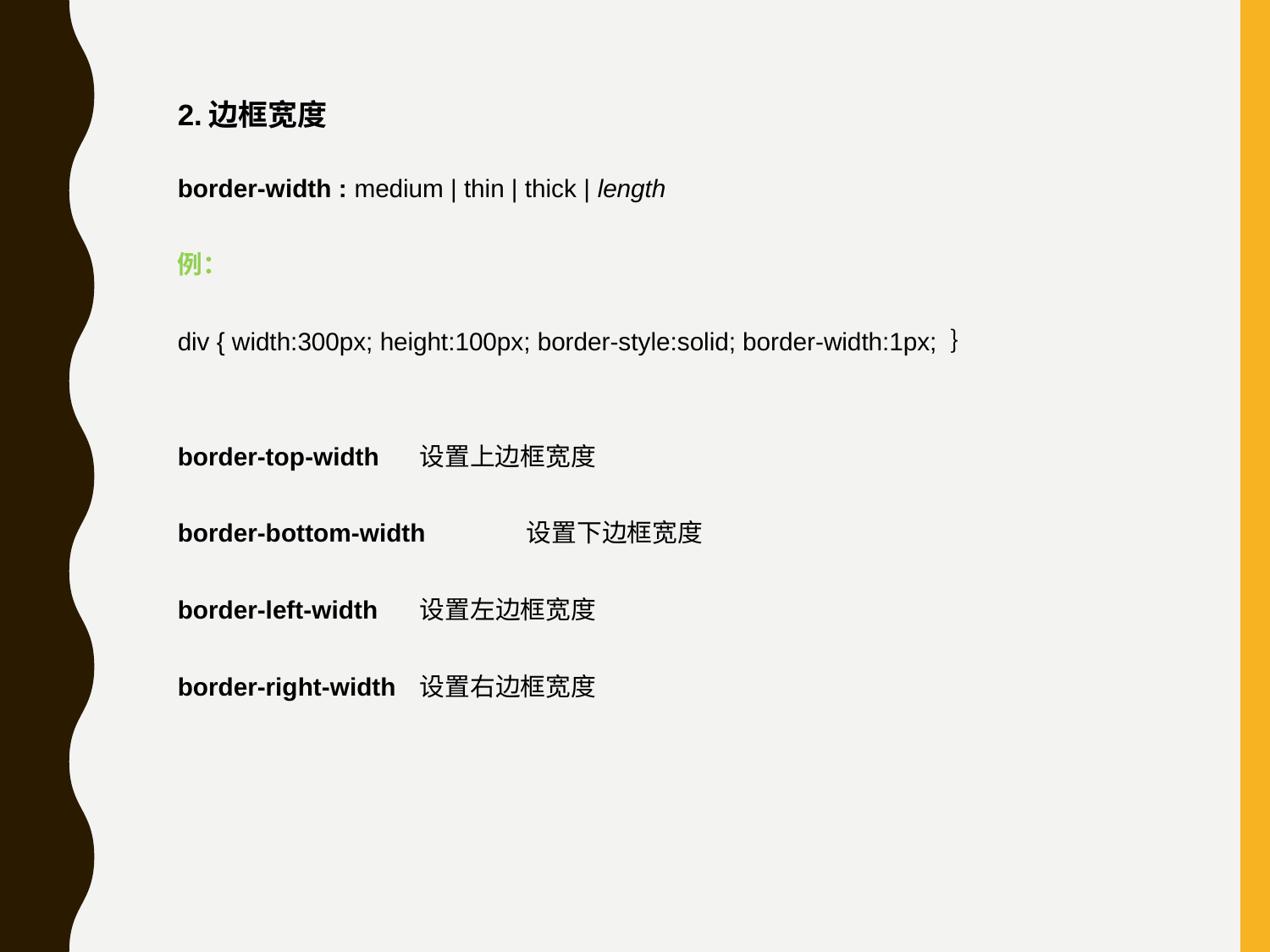

2.边框宽度

border-width : medium | thin | thick | length

例：

div { width:300px; height:100px; border-style:solid; border-width:1px; ｝

border-top-width 		设置上边框宽度

border-bottom-width 	设置下边框宽度

border-left-width 		设置左边框宽度

border-right-width 		设置右边框宽度